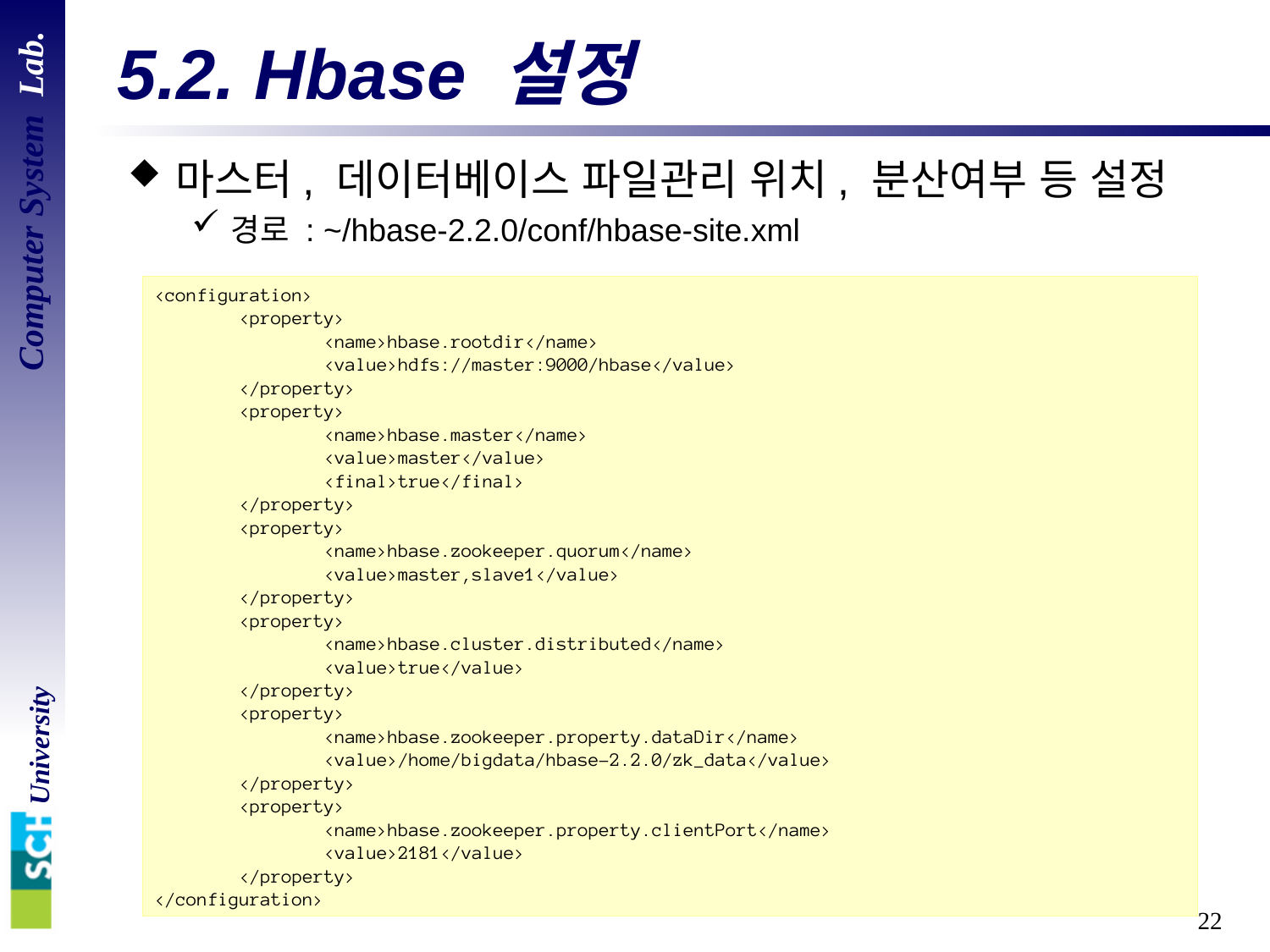

# 5.2. Hbase 설정
마스터, 데이터베이스 파일관리 위치, 분산여부 등 설정
경로 : ~/hbase-2.2.0/conf/hbase-site.xml

<configuration>
        <property>
                <name>hbase.rootdir</name>
                <value>hdfs://master:9000/hbase</value>
        </property>
        <property>
                <name>hbase.master</name>
                <value>master</value>
                <final>true</final>
        </property>
        <property>
                <name>hbase.zookeeper.quorum</name>
                <value>master,slave1</value>
        </property>
        <property>
                <name>hbase.cluster.distributed</name>
                <value>true</value>
        </property>
        <property>
                <name>hbase.zookeeper.property.dataDir</name>
                <value>/home/bigdata/hbase-2.2.0/zk_data</value>
        </property>
        <property>
                <name>hbase.zookeeper.property.clientPort</name>
                <value>2181</value>
        </property>
</configuration>